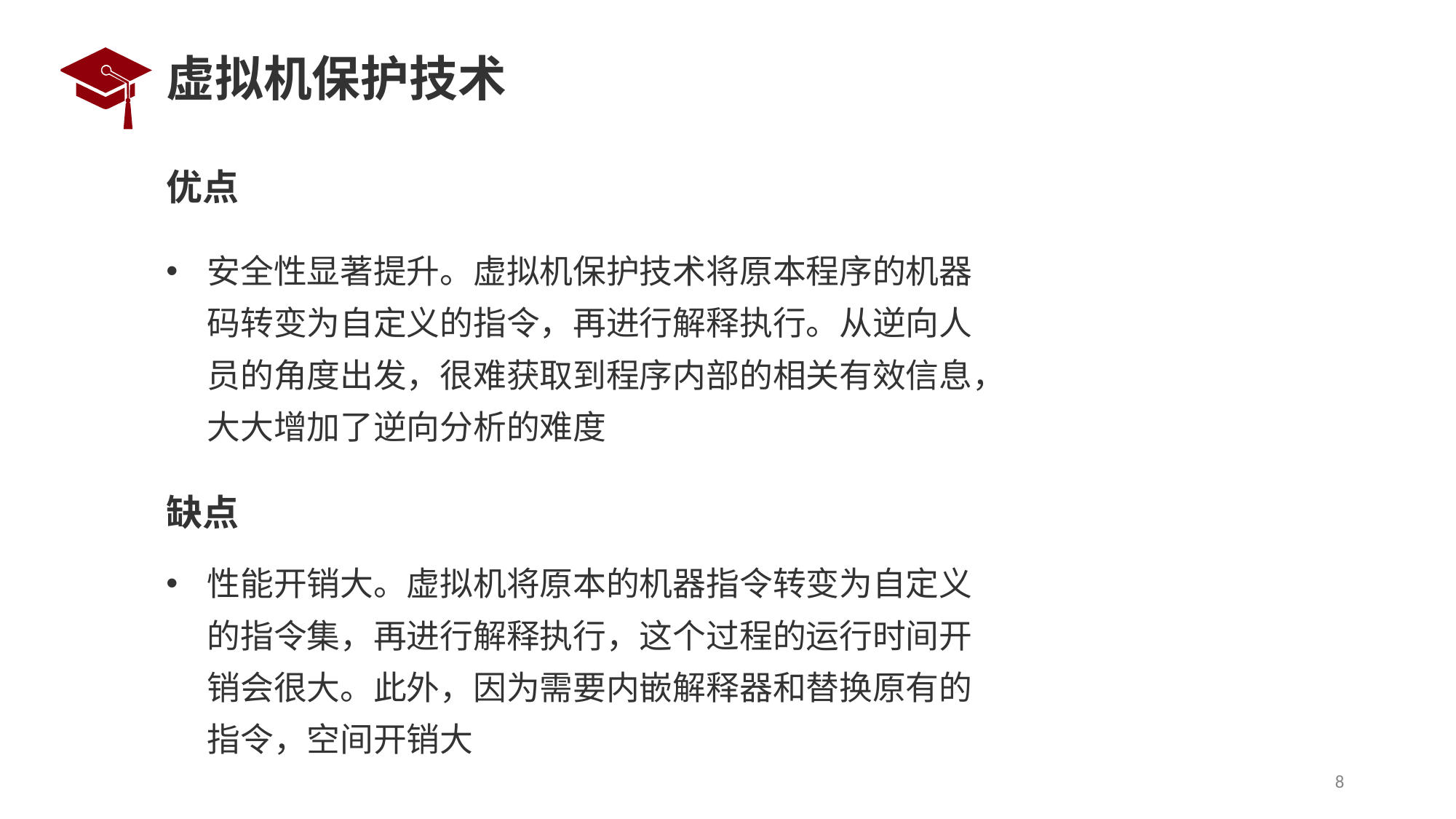

# 虚拟机保护技术
优点
安全性显著提升。虚拟机保护技术将原本程序的机器码转变为自定义的指令，再进行解释执行。从逆向人员的角度出发，很难获取到程序内部的相关有效信息，大大增加了逆向分析的难度
缺点
性能开销大。虚拟机将原本的机器指令转变为自定义的指令集，再进行解释执行，这个过程的运行时间开销会很大。此外，因为需要内嵌解释器和替换原有的指令，空间开销大
8